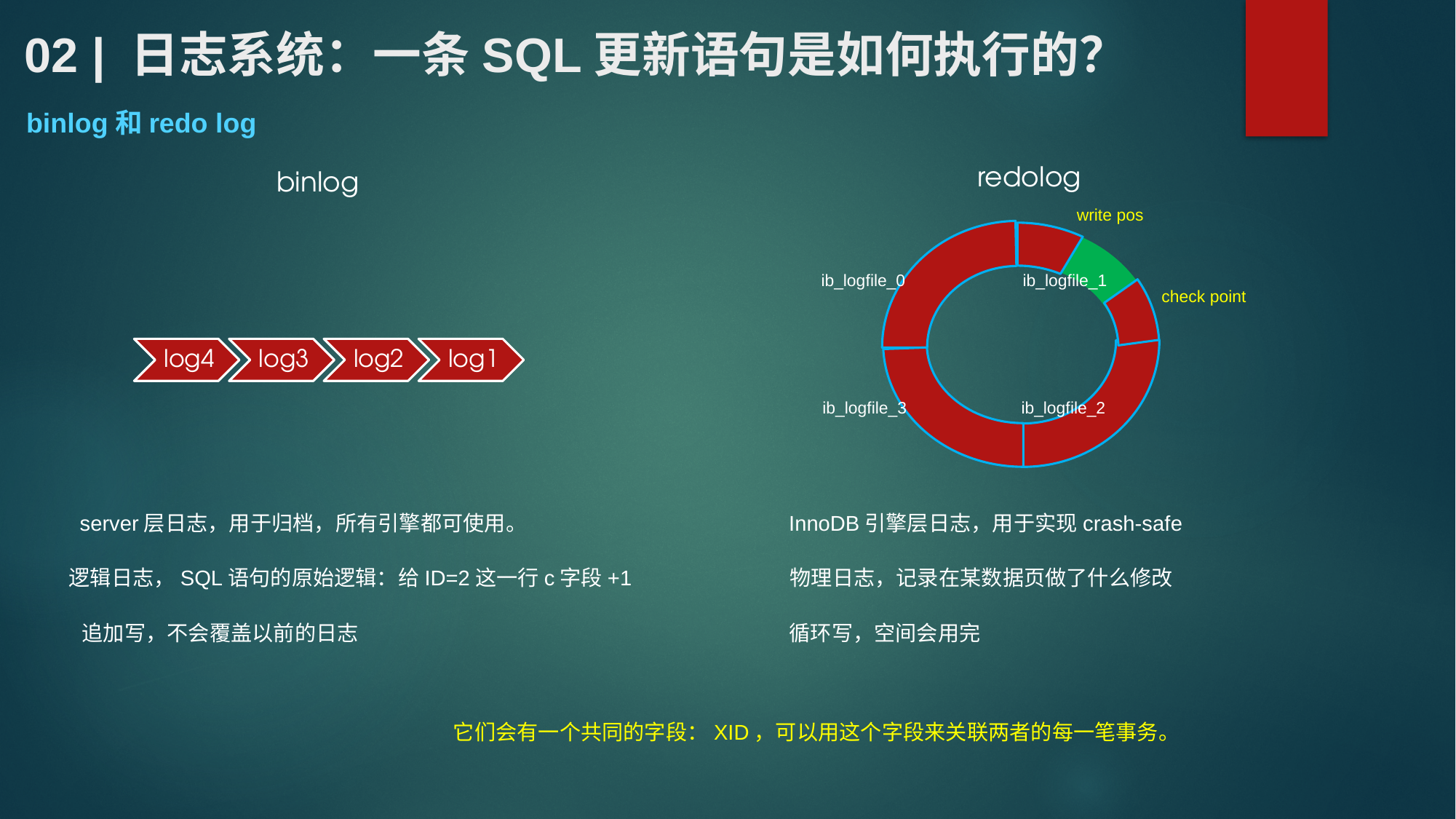

# 02 | 日志系统：一条SQL更新语句是如何执行的？
binlog和redo log
redolog
binlog
write pos

ib_logfile_0
ib_logfile_1
check point
log4
log3
log2
log1
ib_logfile_3
ib_logfile_2
InnoDB引擎层日志，用于实现crash-safe
server层日志，用于归档，所有引擎都可使用。
物理日志，记录在某数据页做了什么修改
逻辑日志，SQL语句的原始逻辑：给ID=2这一行c字段+1
追加写，不会覆盖以前的日志
循环写，空间会用完
它们会有一个共同的字段：XID，可以用这个字段来关联两者的每一笔事务。